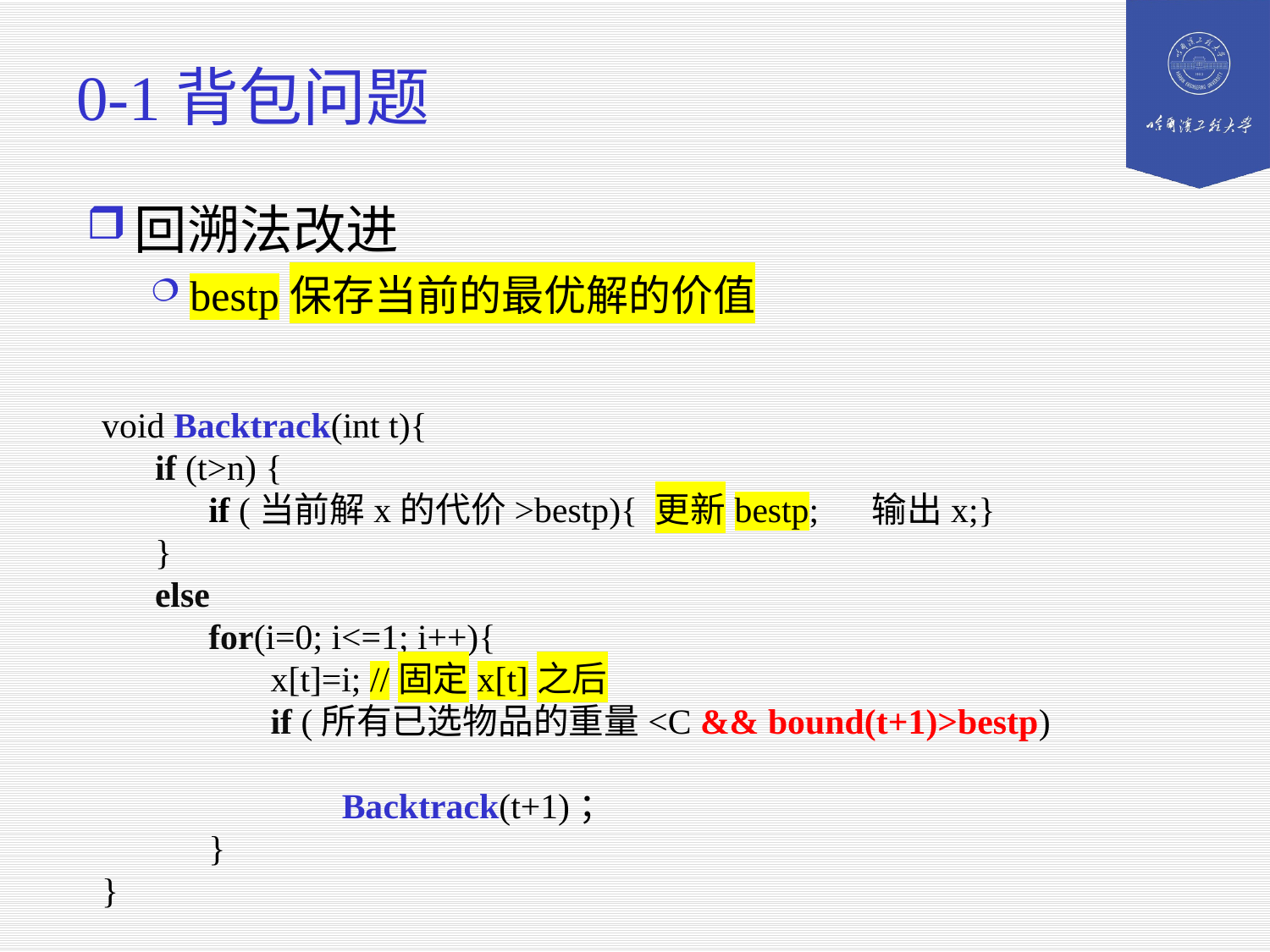

# 0-1背包问题
回溯法改进
bestp保存当前的最优解的价值
void Backtrack(int t){
      if (t>n) {
            if (当前解x的代价>bestp){ 更新bestp;     输出x;}
      }
      else
            for(i=0; i<=1; i++){
                   x[t]=i; //固定x[t]之后
                   if (所有已选物品的重量<C && bound(t+1)>bestp)
                           Backtrack(t+1)；
            }
}